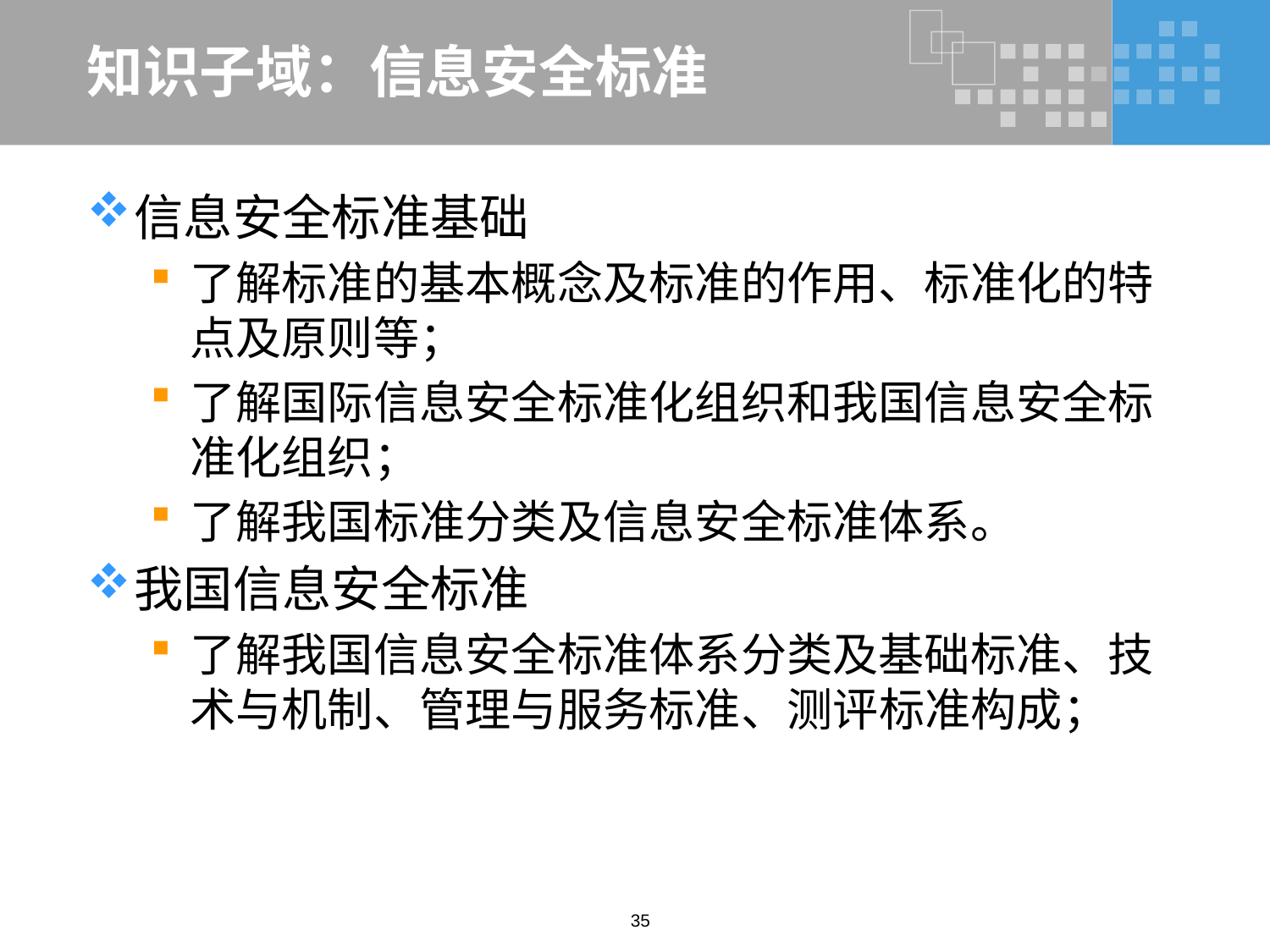

# 知识子域：信息安全标准
信息安全标准基础
了解标准的基本概念及标准的作用、标准化的特点及原则等；
了解国际信息安全标准化组织和我国信息安全标准化组织；
了解我国标准分类及信息安全标准体系。
我国信息安全标准
了解我国信息安全标准体系分类及基础标准、技术与机制、管理与服务标准、测评标准构成；

35